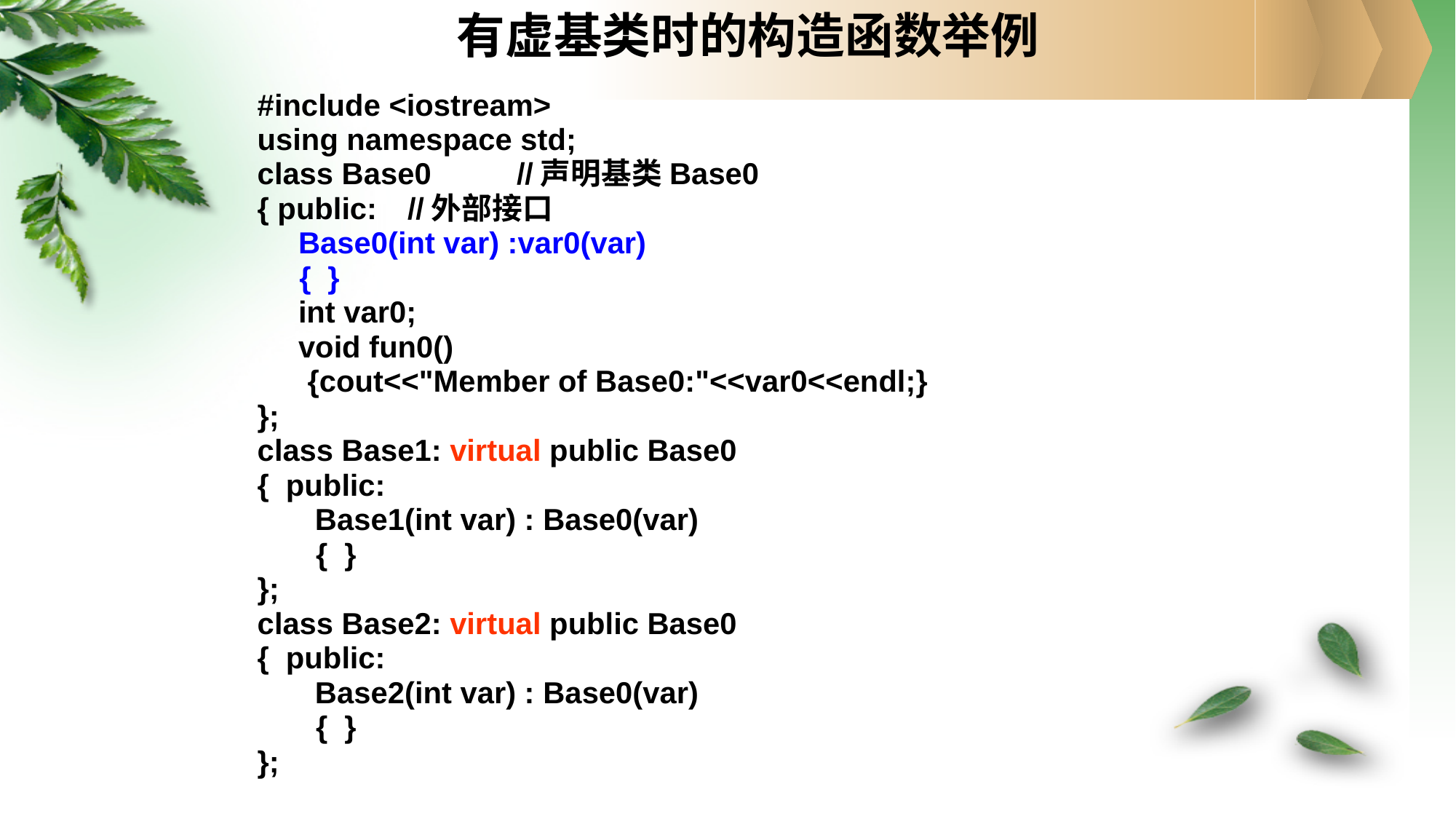

# 有虚基类时的构造函数举例
#include <iostream>
using namespace std;
class Base0    	//声明基类Base0
{ public:	//外部接口
	Base0(int var) :var0(var)
     {  }
	int var0;
	void fun0()
      {cout<<"Member of Base0:"<<var0<<endl;}
};
class Base1: virtual public Base0
{  public:
	  Base1(int var) : Base0(var)
       {  }
};
class Base2: virtual public Base0
{  public:
	  Base2(int var) : Base0(var)
       {  }
};